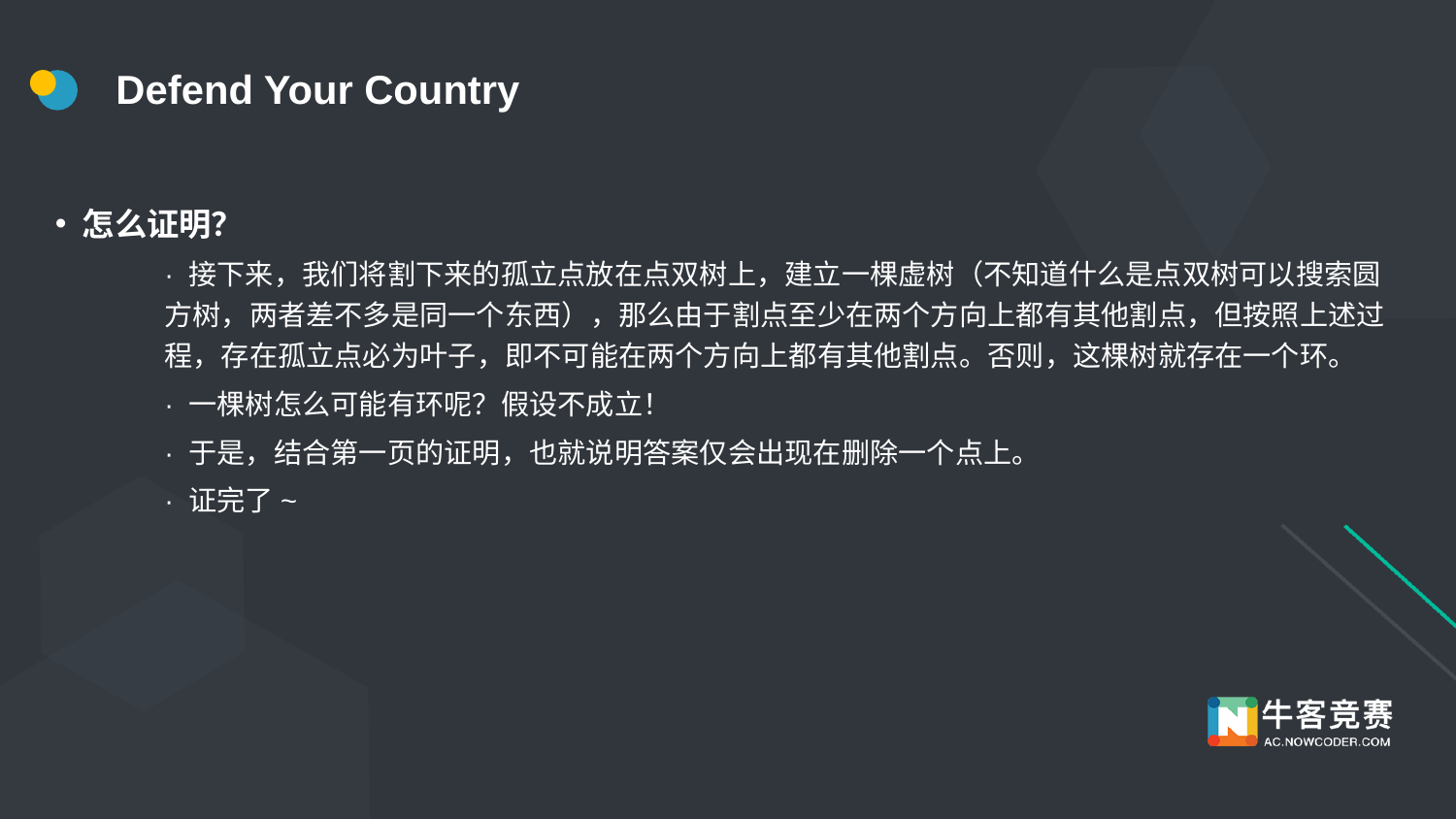

# Defend Your Country
怎么证明？
· 接下来，我们将割下来的孤立点放在点双树上，建立一棵虚树（不知道什么是点双树可以搜索圆方树，两者差不多是同一个东西），那么由于割点至少在两个方向上都有其他割点，但按照上述过程，存在孤立点必为叶子，即不可能在两个方向上都有其他割点。否则，这棵树就存在一个环。
· 一棵树怎么可能有环呢？假设不成立！
· 于是，结合第一页的证明，也就说明答案仅会出现在删除一个点上。
· 证完了~